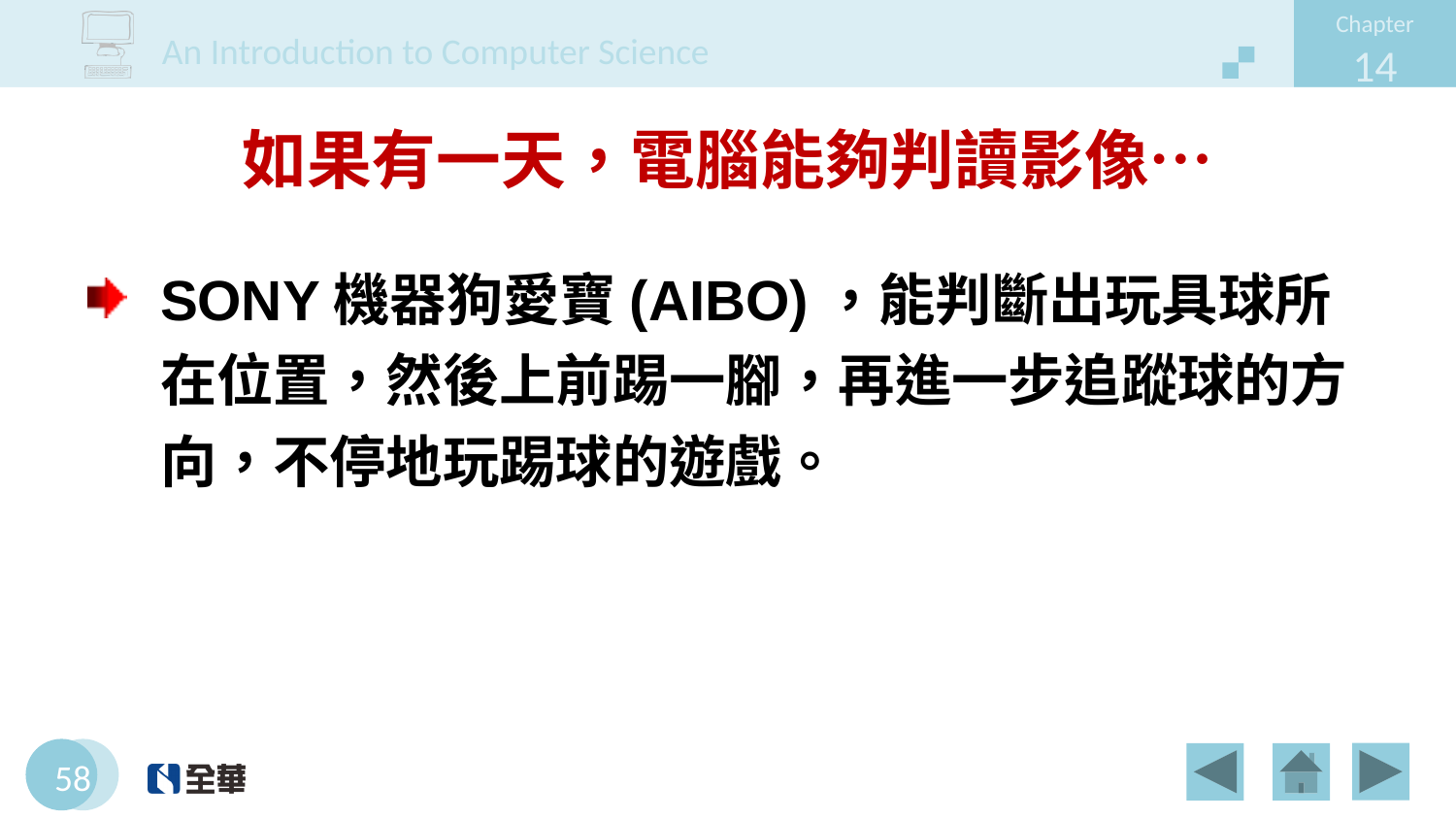

# 如果有一天，電腦能夠判讀影像…
SONY機器狗愛寶(AIBO)，能判斷出玩具球所在位置，然後上前踢一腳，再進一步追蹤球的方向，不停地玩踢球的遊戲。